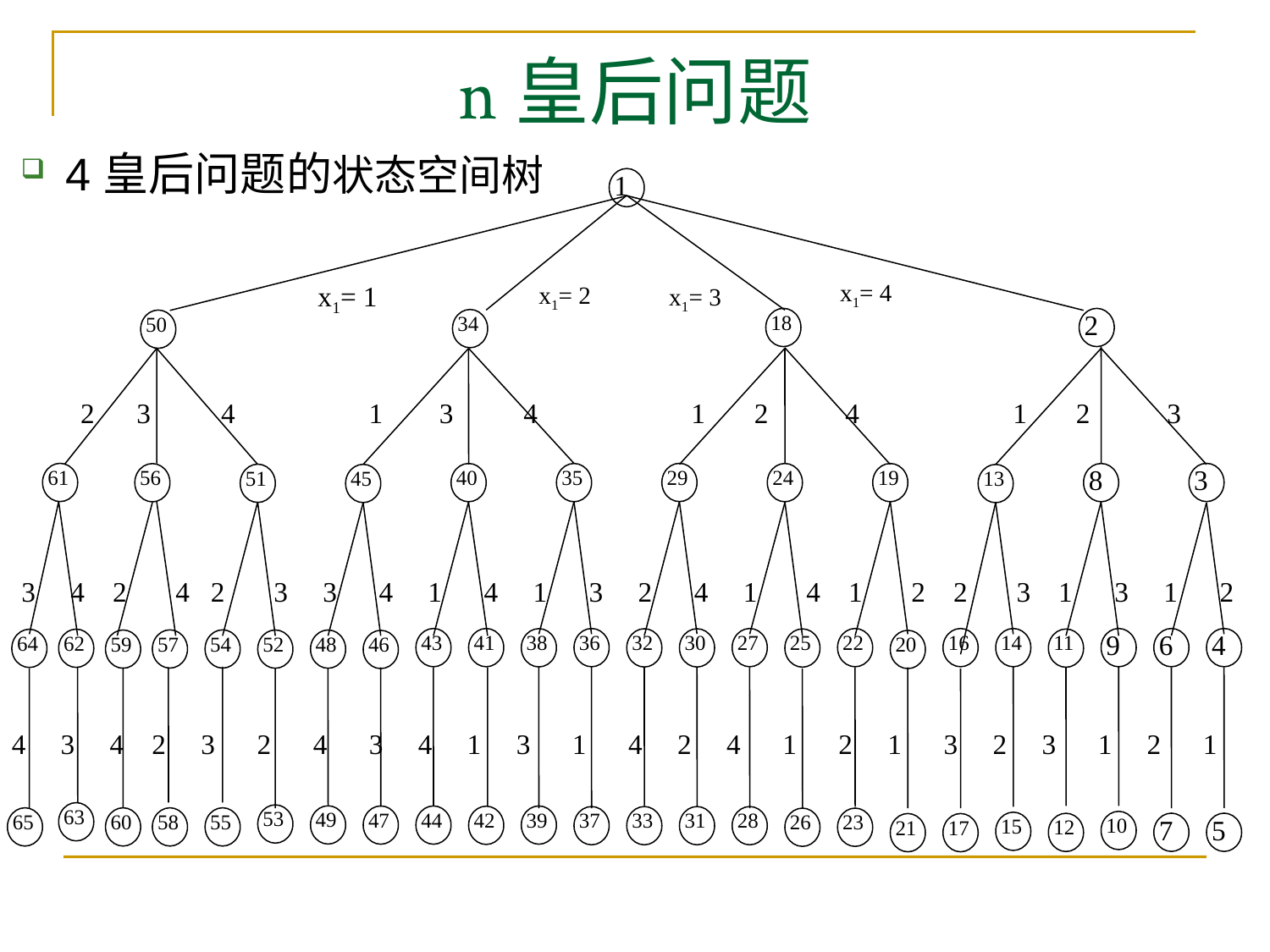

# n皇后问题
4皇后问题的状态空间树
1

18
2
34
50

61
29
3
40
35
24
19
8
56
51
45
13

43
41
36
27
22
16
14
9
6
4
38
32
30
25
11
62
64
57
54
59
52
48
46
20

63
53
49
47
44
39
42
37
33
31
28
65
60
58
55
26
23
10
15
7
5
12
21
17
x1= 1
x1= 4
x1= 2
x1= 3
 2      3          4                   1        3          4                      1       2           4                      1       2           3
 3     4    2       4   2       3     3      4     1      4     1      3     2      4     1       4    1       2    2       3    1      3     1      2
 4     3     4    2     3      2      4      3     4     1     3      1      4     2     4      1      2     1      3     2     3      1     2      1